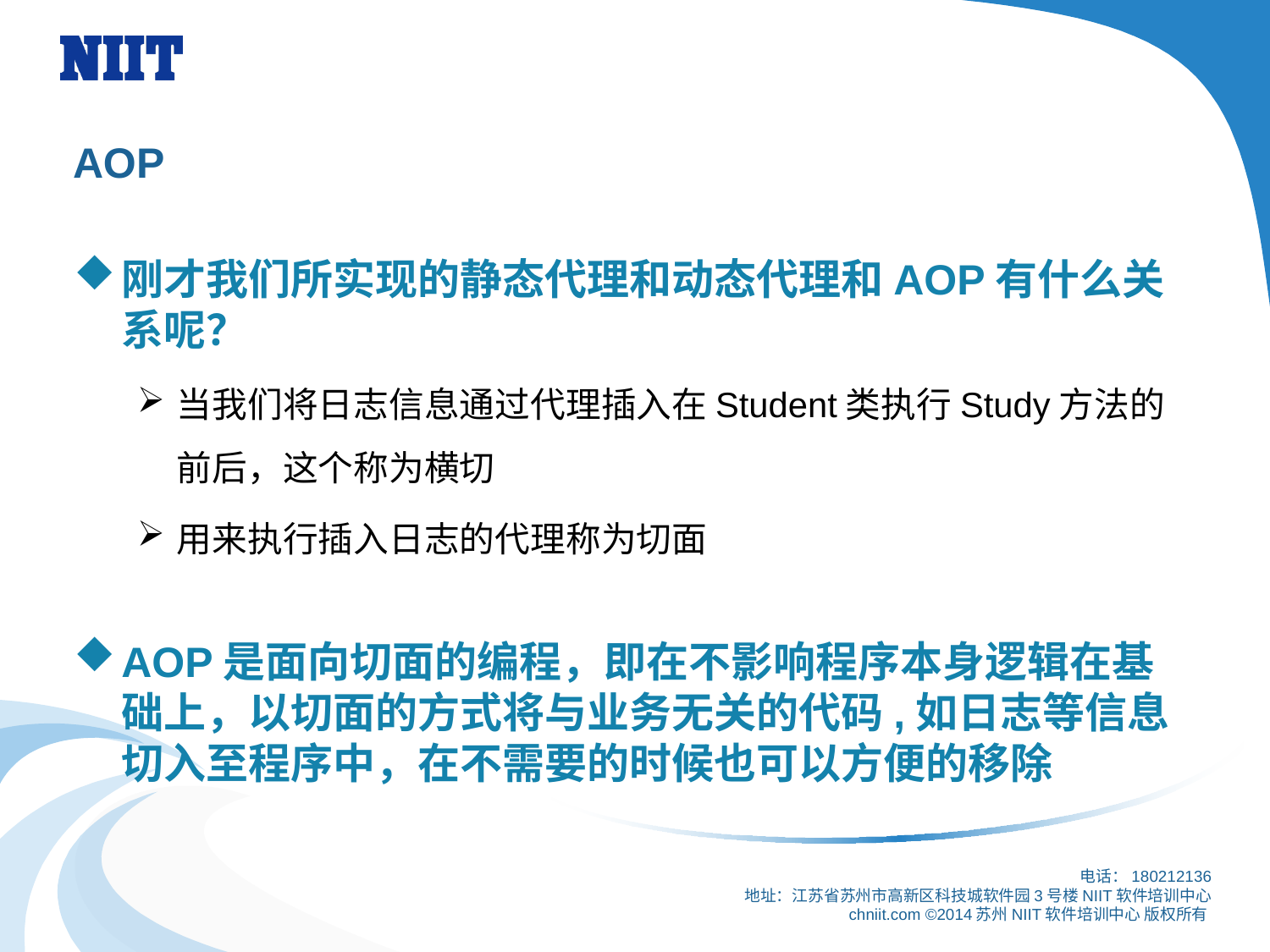

# AOP
刚才我们所实现的静态代理和动态代理和AOP有什么关系呢？
当我们将日志信息通过代理插入在Student类执行Study方法的前后，这个称为横切
用来执行插入日志的代理称为切面

AOP是面向切面的编程，即在不影响程序本身逻辑在基础上，以切面的方式将与业务无关的代码,如日志等信息切入至程序中，在不需要的时候也可以方便的移除